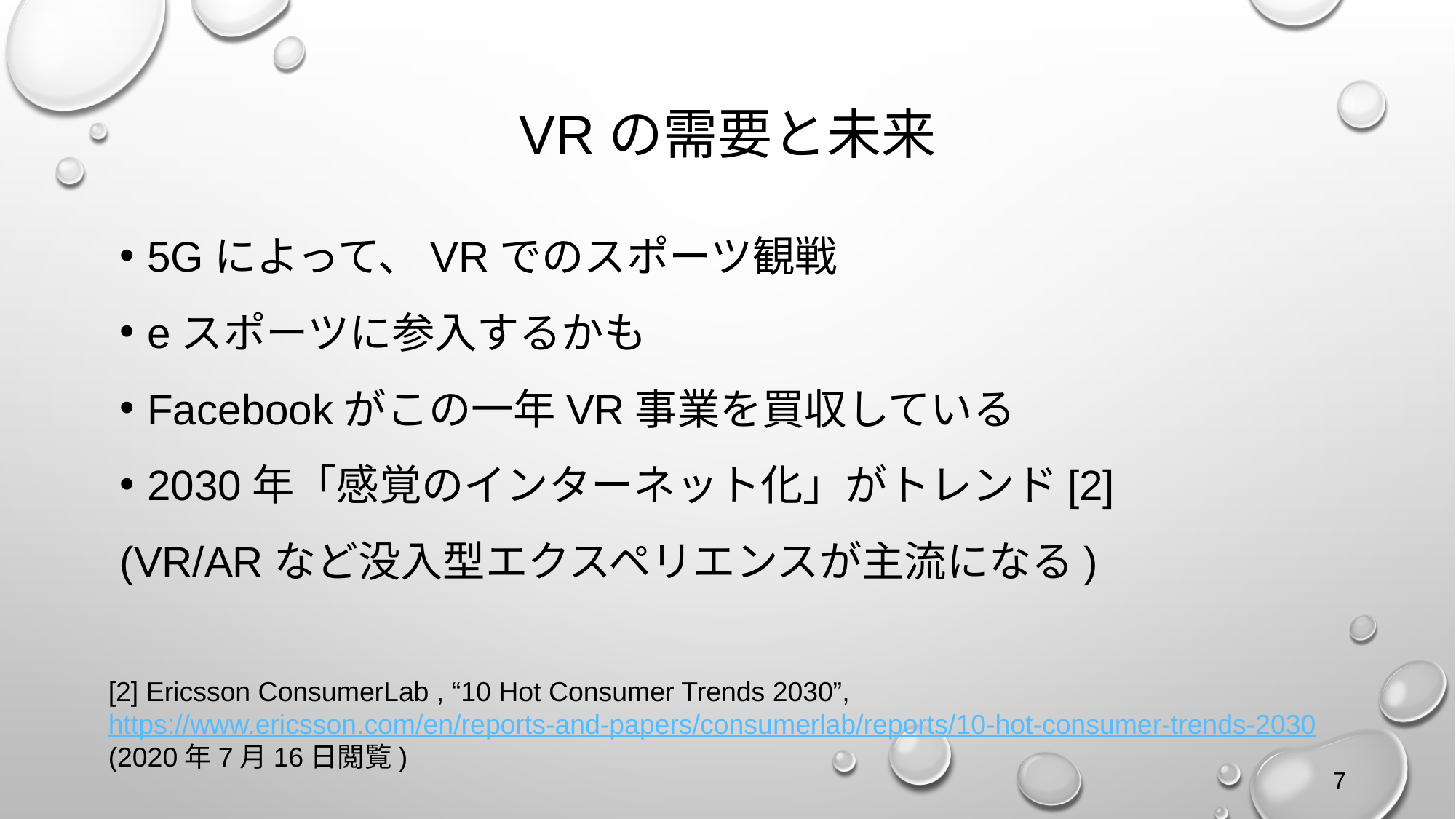

# VRの需要と未来
5Gによって、VRでのスポーツ観戦
eスポーツに参入するかも
Facebookがこの一年VR事業を買収している
2030年「感覚のインターネット化」がトレンド[2]
(VR/ARなど没入型エクスペリエンスが主流になる)
[2] Ericsson ConsumerLab , “10 Hot Consumer Trends 2030”,
https://www.ericsson.com/en/reports-and-papers/consumerlab/reports/10-hot-consumer-trends-2030
(2020年7月16日閲覧)
7